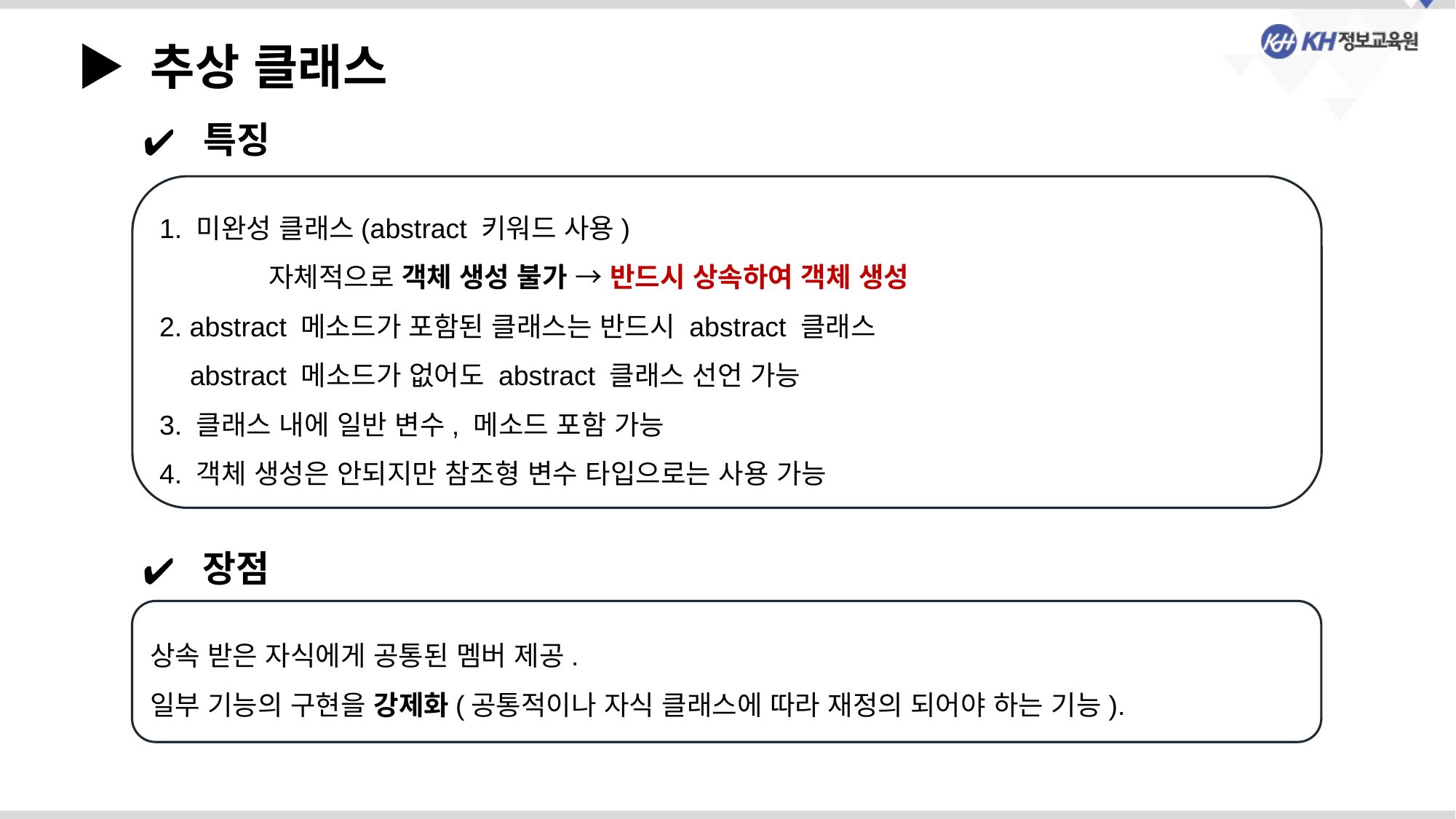

▶ 추상 클래스
 특징
1. 미완성 클래스(abstract 키워드 사용)
	자체적으로 객체 생성 불가 → 반드시 상속하여 객체 생성
2. abstract 메소드가 포함된 클래스는 반드시 abstract 클래스
    abstract 메소드가 없어도 abstract 클래스 선언 가능
3. 클래스 내에 일반 변수, 메소드 포함 가능
4. 객체 생성은 안되지만 참조형 변수 타입으로는 사용 가능
 장점
상속 받은 자식에게 공통된 멤버 제공.
일부 기능의 구현을 강제화(공통적이나 자식 클래스에 따라 재정의 되어야 하는 기능).